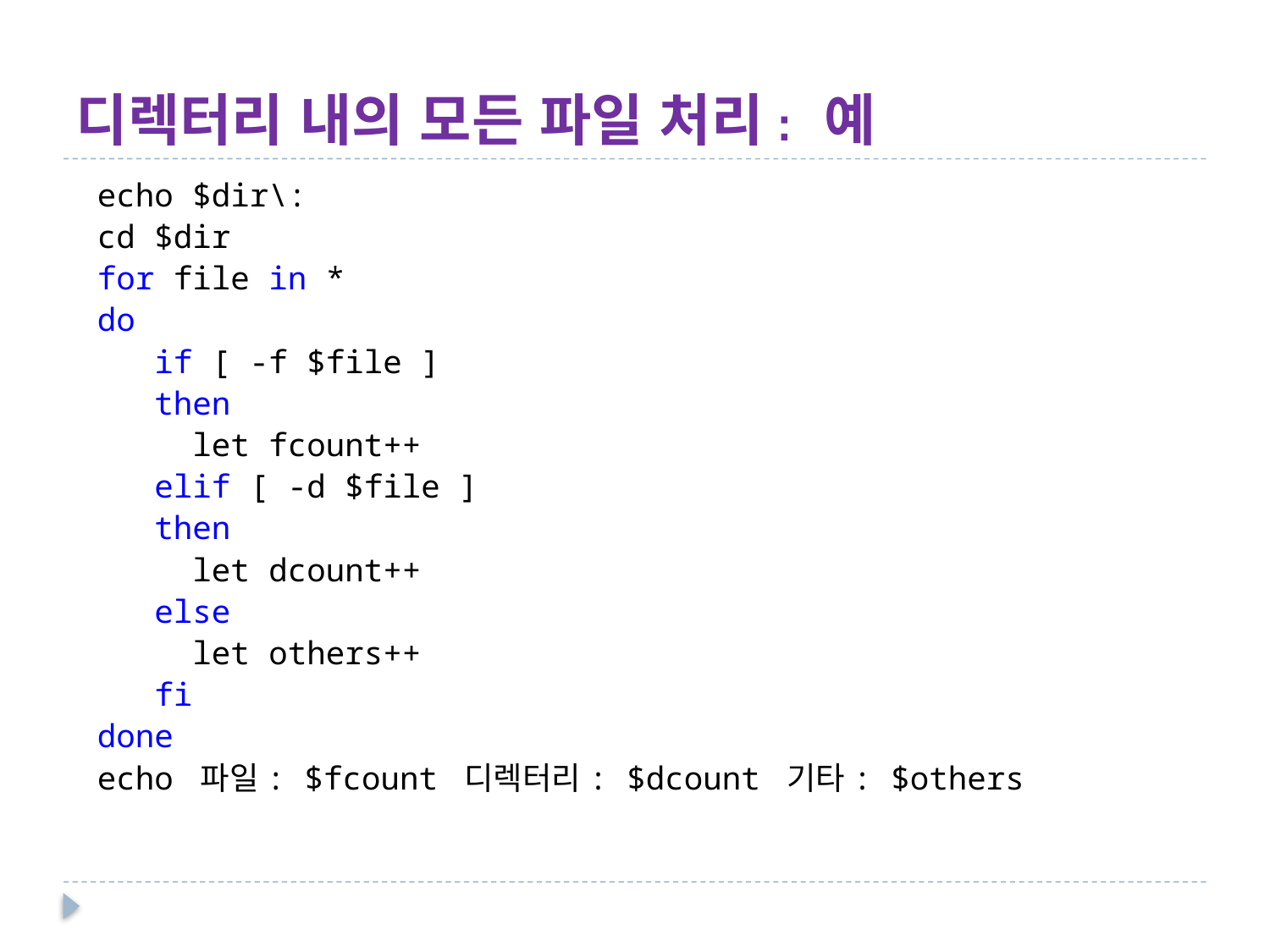

# 디렉터리 내의 모든 파일 처리: 예
echo $dir\:
cd $dir
for file in *
do
   if [ -f $file ]
   then
     let fcount++
   elif [ -d $file ]
   then
     let dcount++
   else
     let others++
   fi
done
echo 파일: $fcount 디렉터리: $dcount 기타: $others